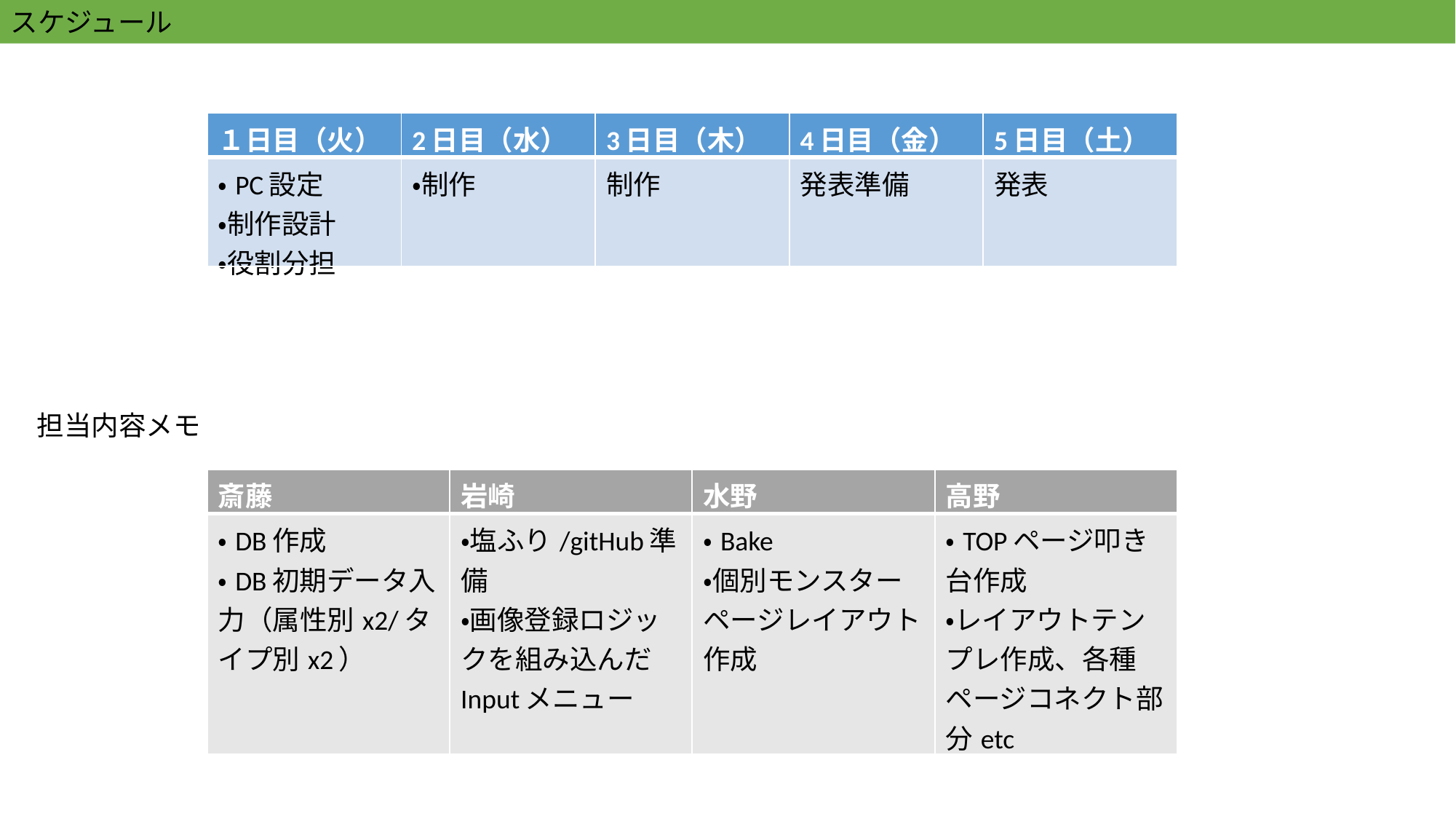

スケジュール
| １日目（火） | 2日目（水） | 3日目（木） | 4日目（金） | 5日目（土） |
| --- | --- | --- | --- | --- |
| ・PC設定 ・制作設計 ・役割分担 | ・制作 | 制作 | 発表準備 | 発表 |
担当内容メモ
| 斎藤 | 岩崎 | 水野 | 高野 |
| --- | --- | --- | --- |
| ・DB作成 ・DB初期データ入力（属性別x2/タイプ別x2） | ・塩ふり/gitHub準備 ・画像登録ロジックを組み込んだInputメニュー | ・Bake ・個別モンスターページレイアウト作成 | ・TOPページ叩き台作成 ・レイアウトテンプレ作成、各種ページコネクト部分etc |